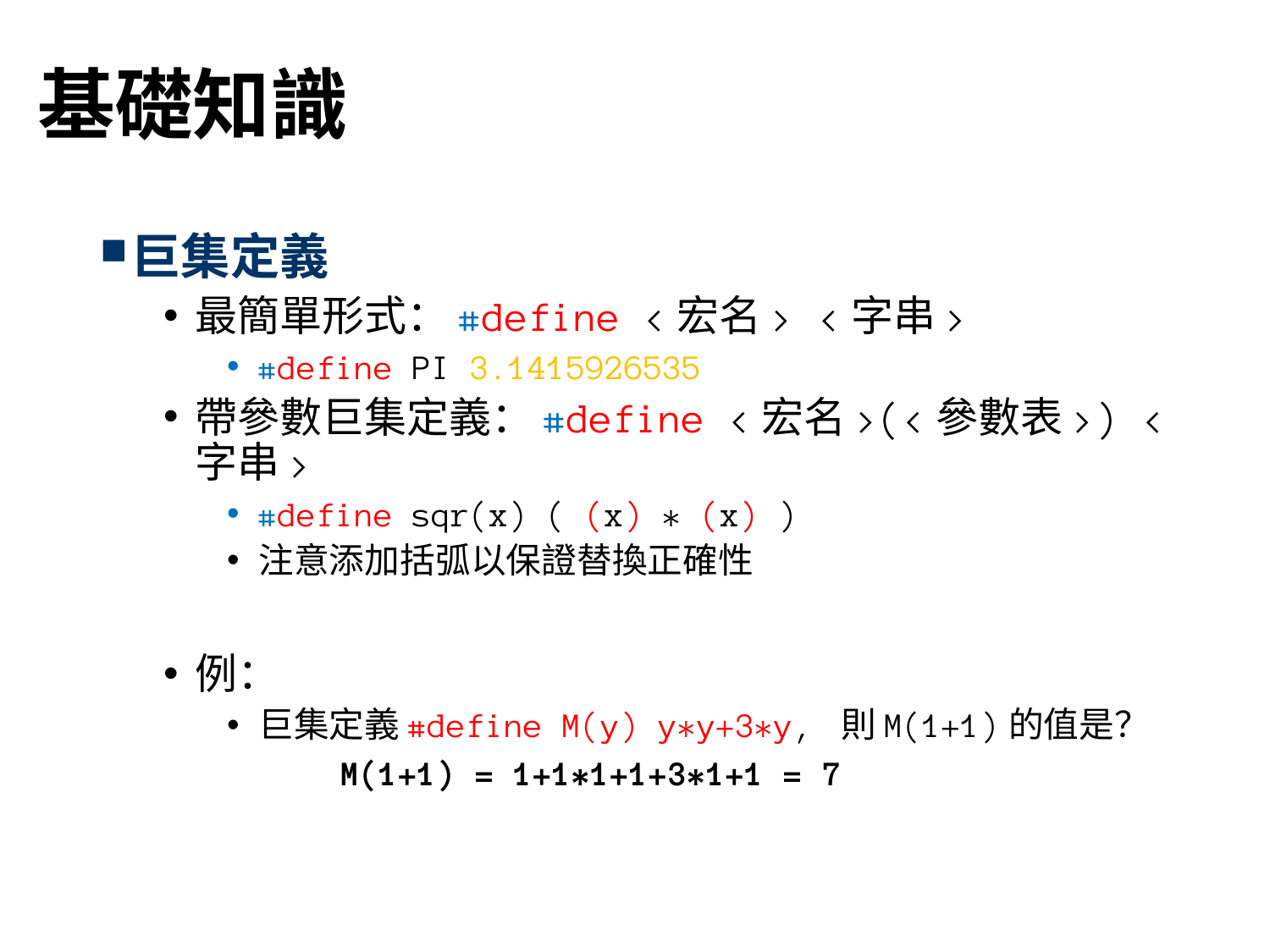

# 基礎知識
巨集定義
最簡單形式：#define <宏名> <字串>
#define PI 3.1415926535
帶參數巨集定義：#define <宏名>(<參數表>) <字串>
#define sqr(x) ( (x) * (x) )
注意添加括弧以保證替換正確性

例：
巨集定義#define M(y) y*y+3*y, 則M(1+1)的值是？

M(1+1) = 1+1*1+1+3*1+1 = 7